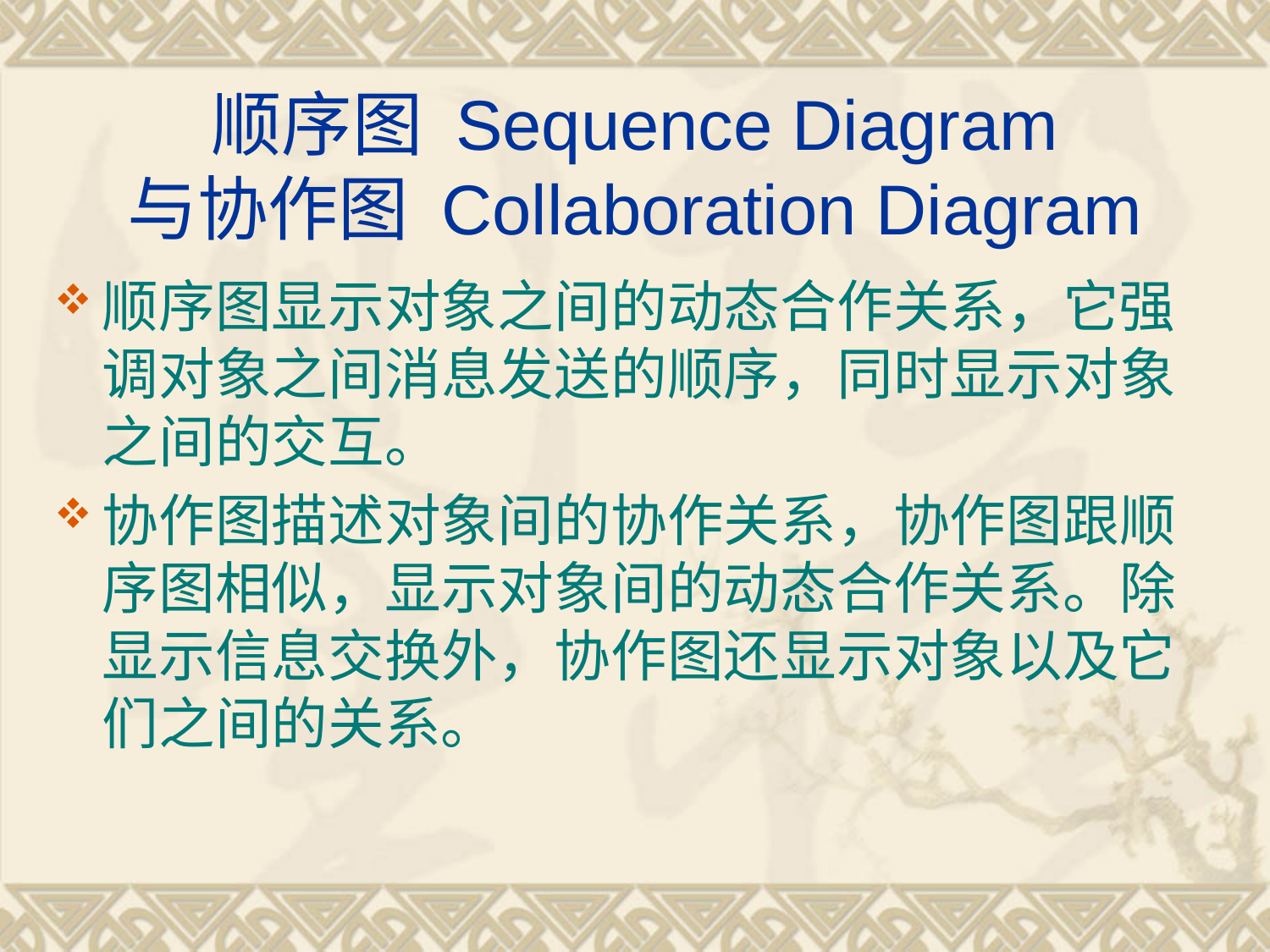

# 顺序图 Sequence Diagram 与协作图 Collaboration Diagram
顺序图显示对象之间的动态合作关系，它强调对象之间消息发送的顺序，同时显示对象之间的交互。
协作图描述对象间的协作关系，协作图跟顺序图相似，显示对象间的动态合作关系。除显示信息交换外，协作图还显示对象以及它们之间的关系。